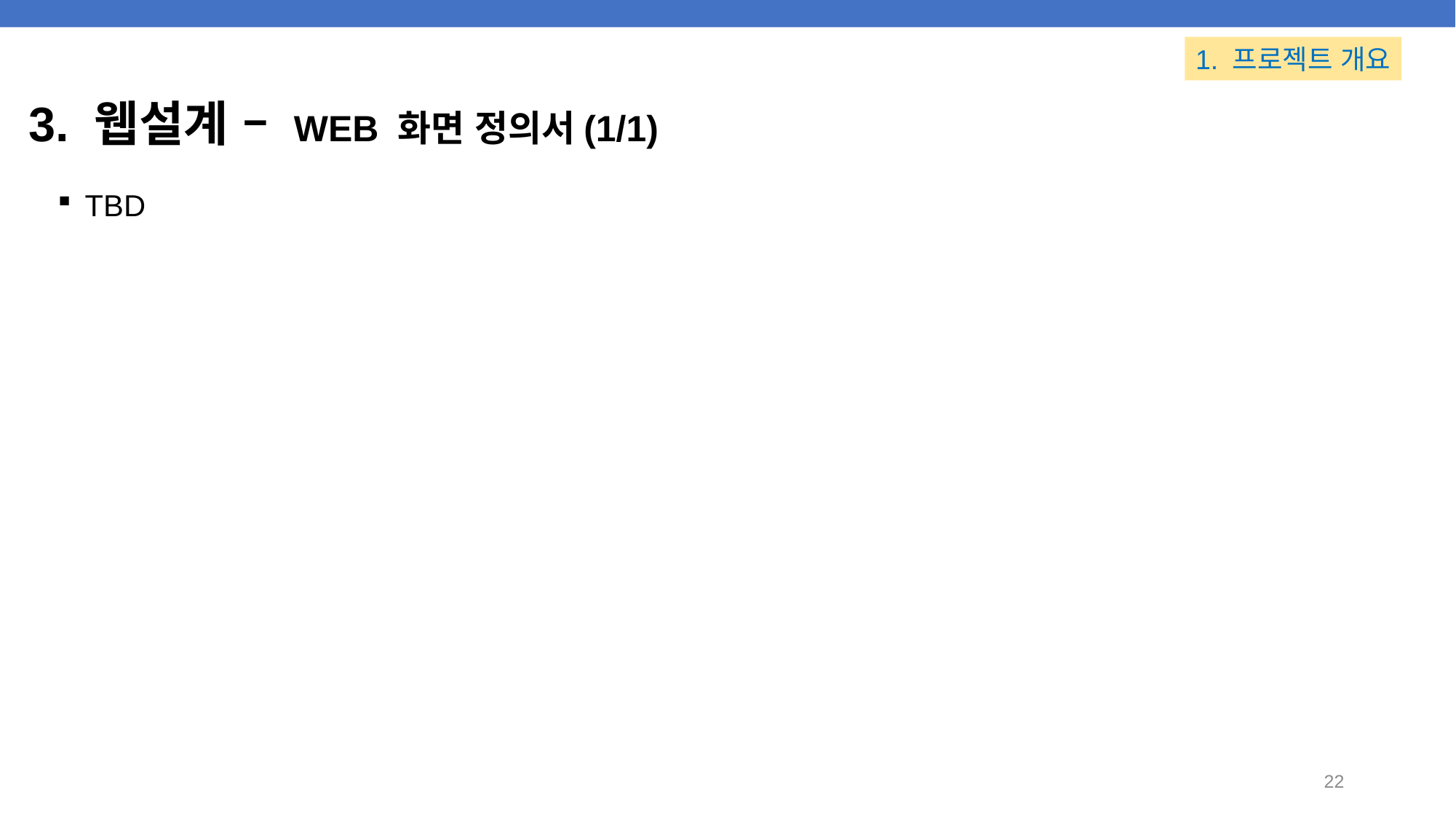

1. 프로젝트 개요
# 3. 웹설계 – WEB 화면 정의서(1/1)
TBD
22